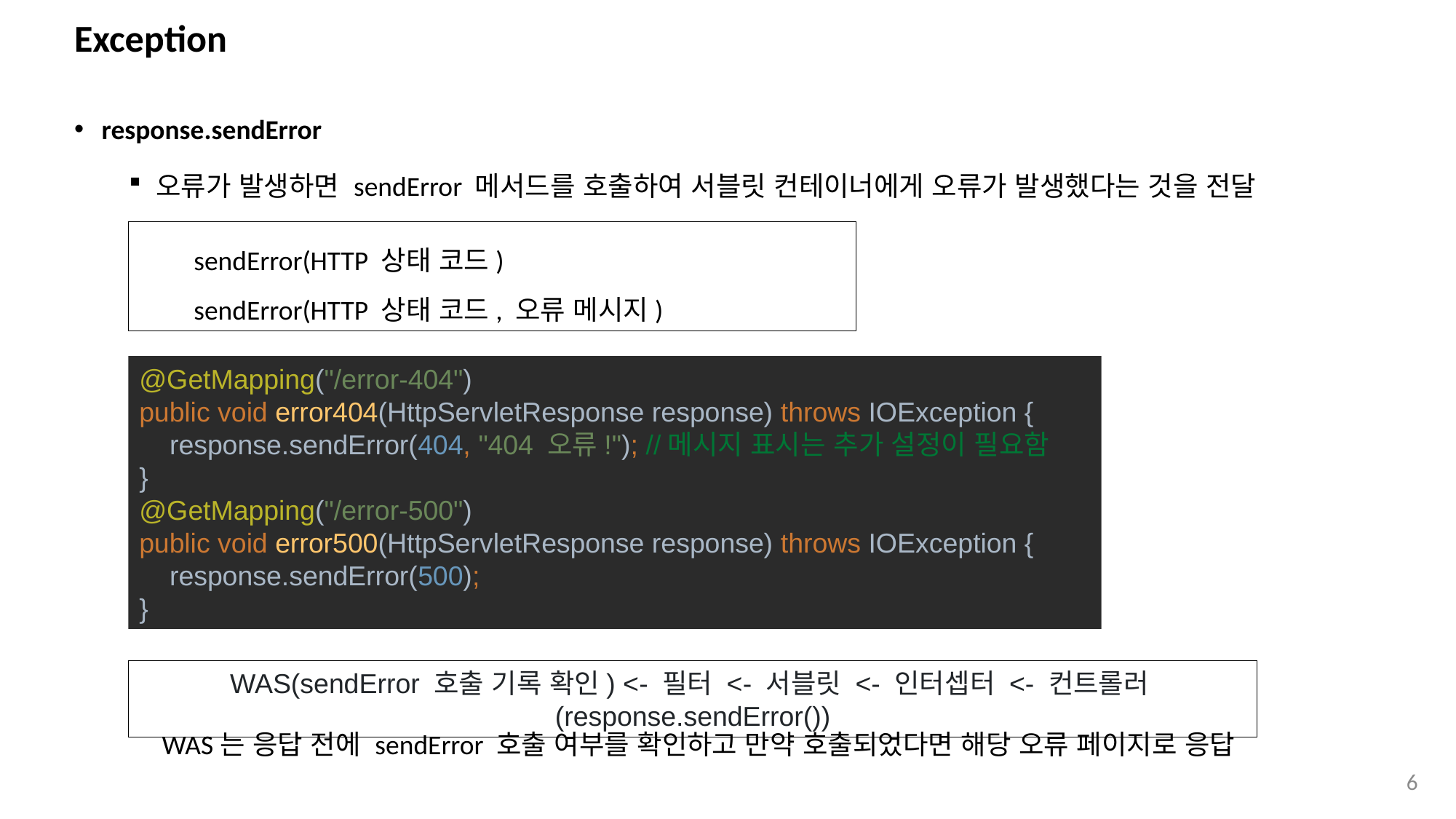

# Exception
response.sendError
오류가 발생하면 sendError 메서드를 호출하여 서블릿 컨테이너에게 오류가 발생했다는 것을 전달

sendError(HTTP 상태 코드)
sendError(HTTP 상태 코드, 오류 메시지)
@GetMapping("/error-404")
public void error404(HttpServletResponse response) throws IOException {
    response.sendError(404, "404 오류!"); //메시지 표시는 추가 설정이 필요함
}
@GetMapping("/error-500")
public void error500(HttpServletResponse response) throws IOException {
    response.sendError(500);
}
WAS(sendError 호출 기록 확인) <- 필터 <- 서블릿 <- 인터셉터 <- 컨트롤러(response.sendError())
WAS는 응답 전에 sendError 호출 여부를 확인하고 만약 호출되었다면 해당 오류 페이지로 응답
6